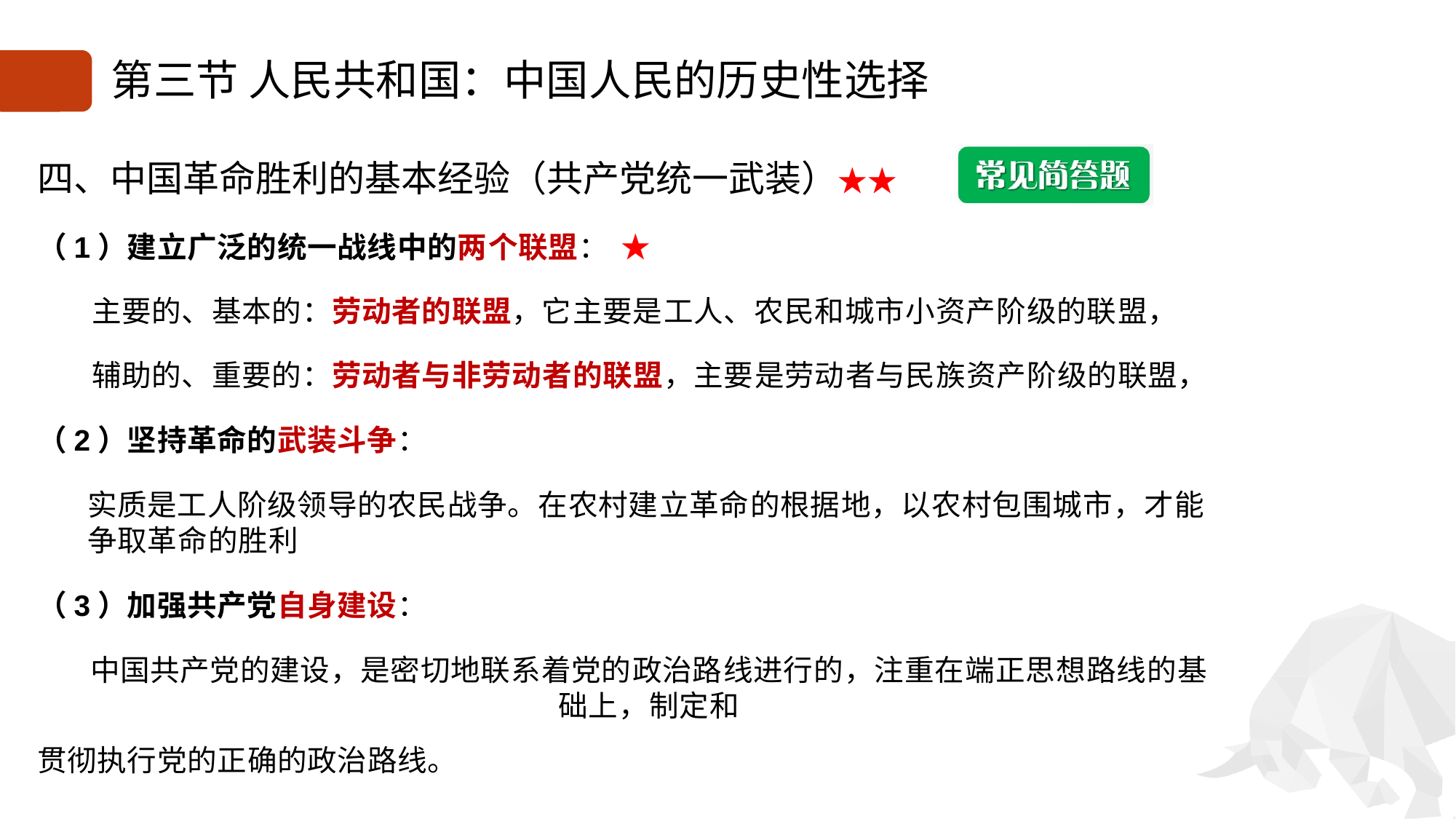

# 第三节 人民共和国：中国人民的历史性选择

四、中国革命胜利的基本经验（共产党统一武装）★★
（1）建立广泛的统一战线中的两个联盟： ★
主要的、基本的：劳动者的联盟，它主要是工人、农民和城市小资产阶级的联盟，  辅助的、重要的：劳动者与非劳动者的联盟，主要是劳动者与民族资产阶级的联盟，

（2）坚持革命的武装斗争：

实质是工人阶级领导的农民战争。在农村建立革命的根据地，以农村包围城市，才能争取革命的胜利

（3）加强共产党自身建设：

中国共产党的建设，是密切地联系着党的政治路线进行的，注重在端正思想路线的基础上，制定和
贯彻执行党的正确的政治路线。